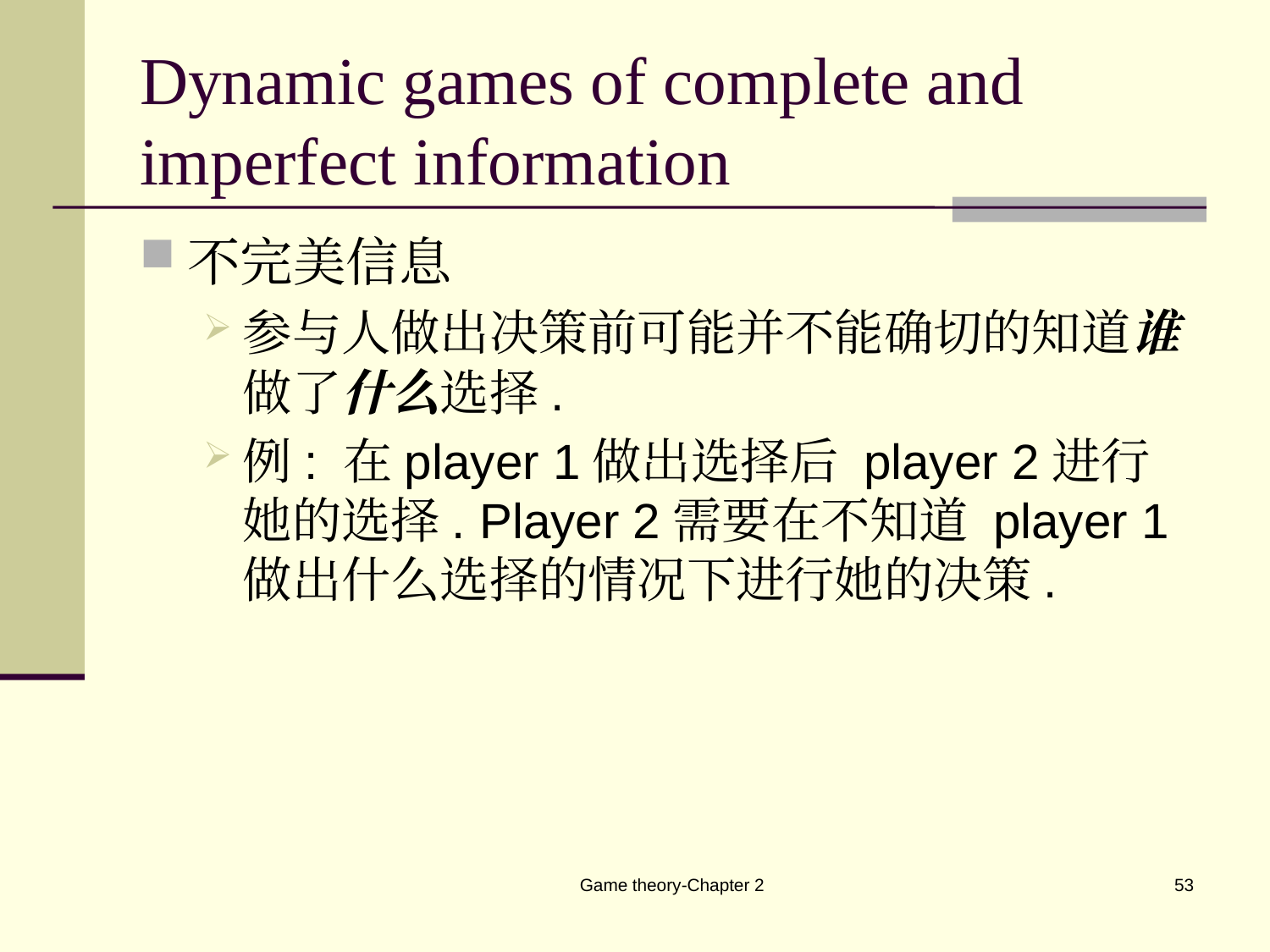

# Dynamic games of complete and imperfect information
不完美信息
参与人做出决策前可能并不能确切的知道谁做了什么选择.
例: 在player 1做出选择后 player 2进行她的选择. Player 2需要在不知道 player 1做出什么选择的情况下进行她的决策.

Game theory-Chapter 2
53